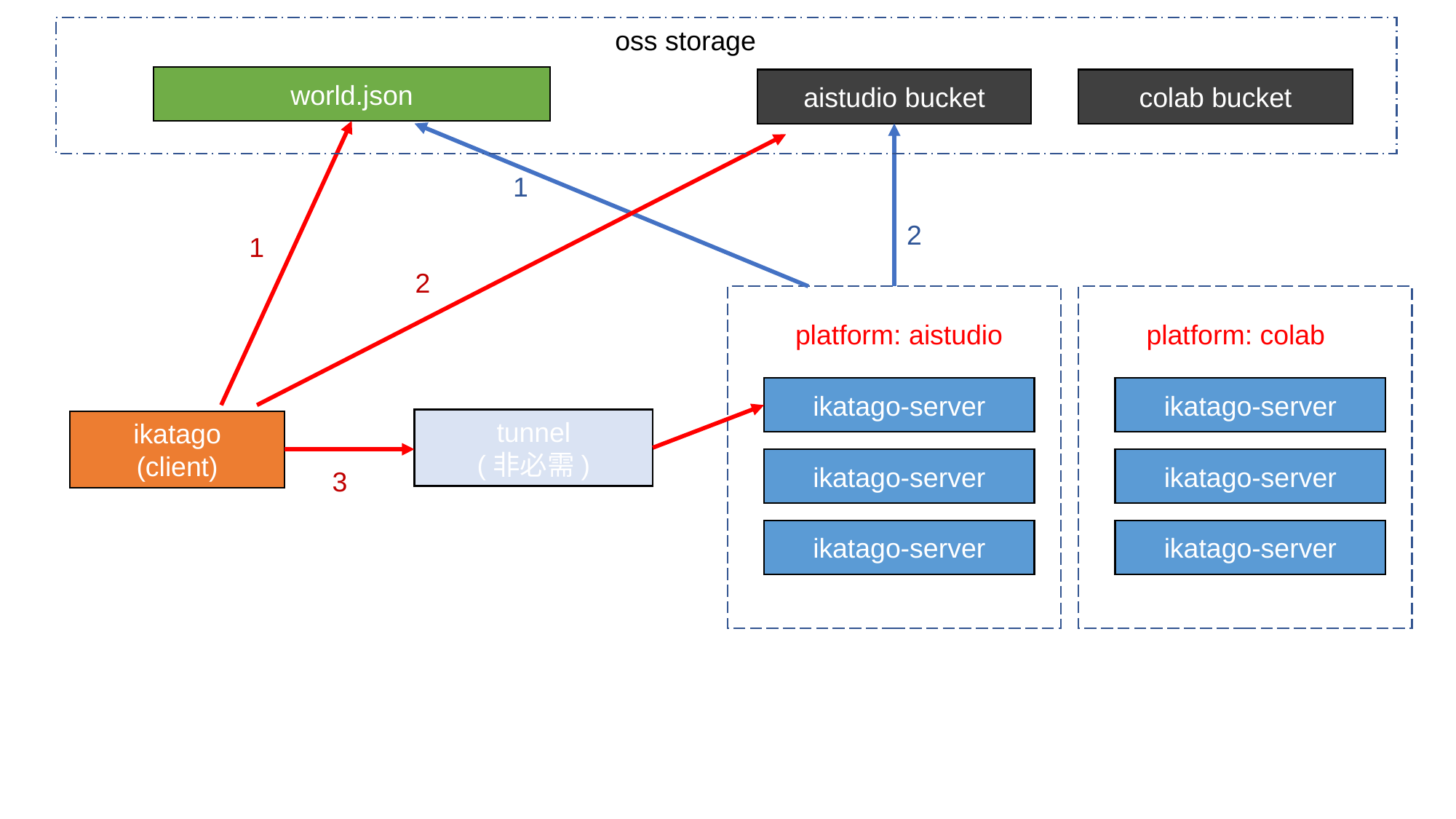

oss storage

world.json
aistudio bucket
colab bucket
1
2
1
2

platform: aistudio
platform: colab
ikatago-server
ikatago-server
tunnel
(非必需)
ikatago
(client)
ikatago-server
ikatago-server
3
ikatago-server
ikatago-server